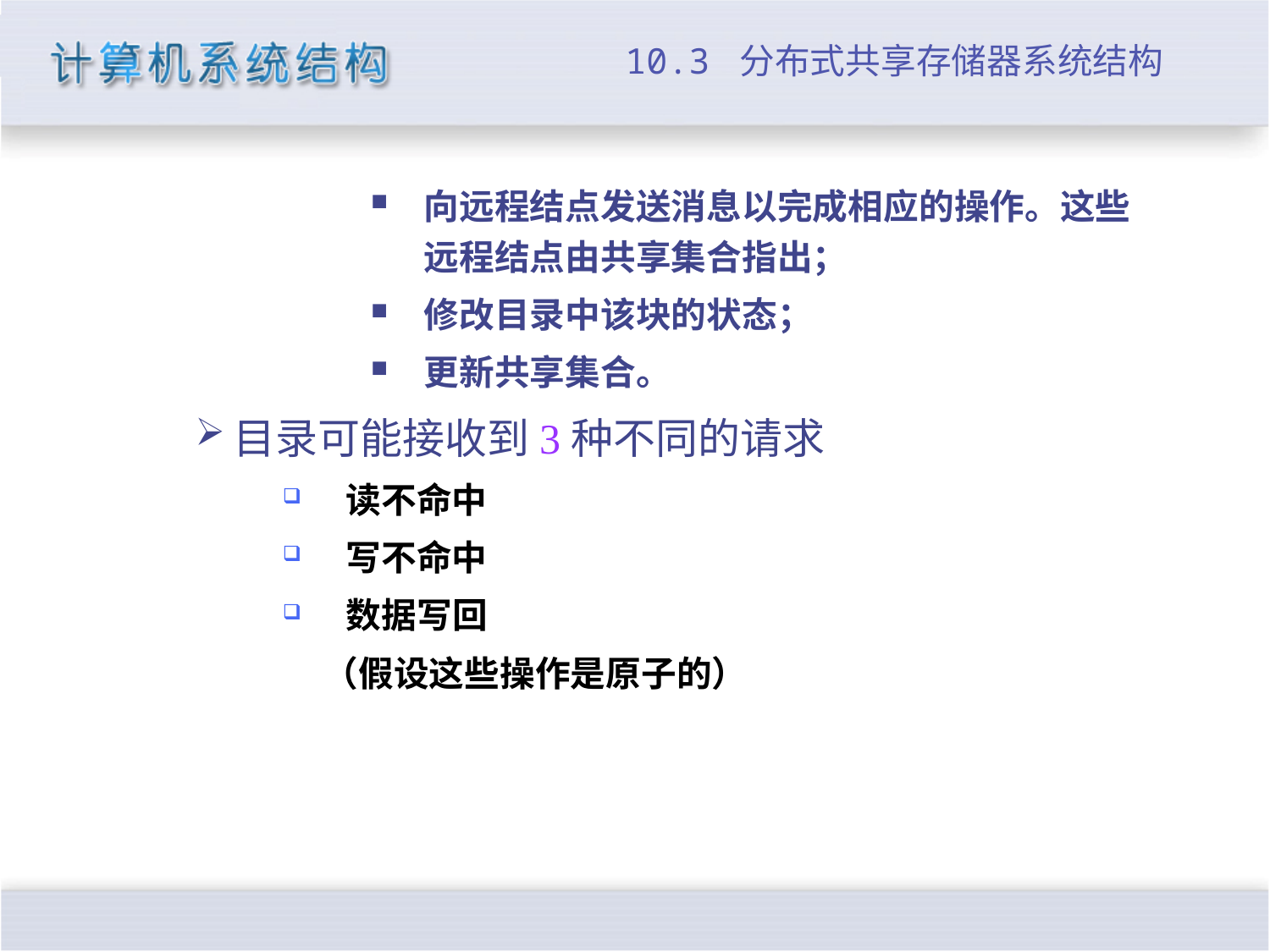

# 10.3 分布式共享存储器系统结构
向远程结点发送消息以完成相应的操作。这些远程结点由共享集合指出；
修改目录中该块的状态；
更新共享集合。
目录可能接收到3种不同的请求
读不命中
写不命中
数据写回
    （假设这些操作是原子的）